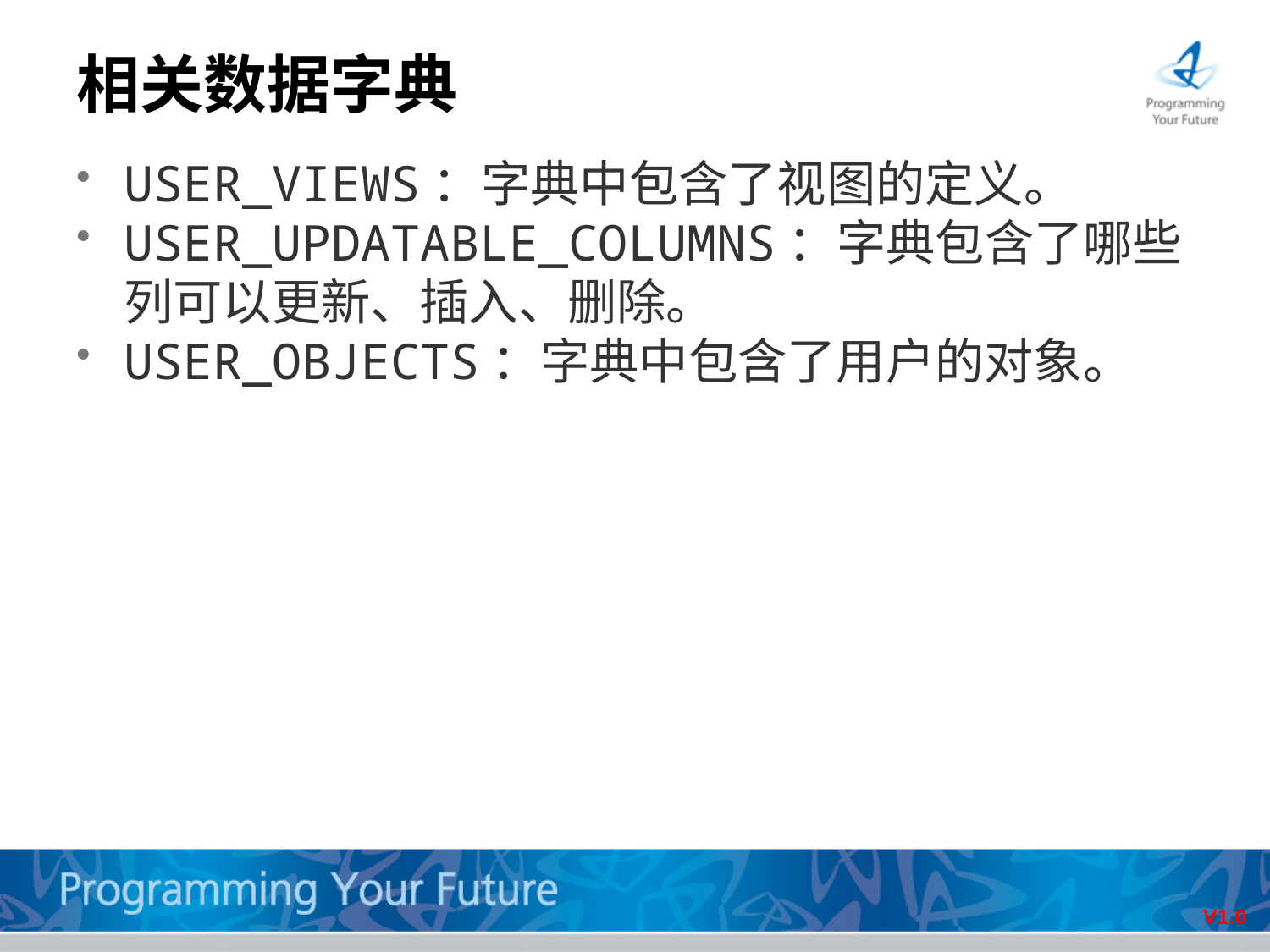

# 相关数据字典
USER_VIEWS：字典中包含了视图的定义。
USER_UPDATABLE_COLUMNS：字典包含了哪些列可以更新、插入、删除。
USER_OBJECTS：字典中包含了用户的对象。